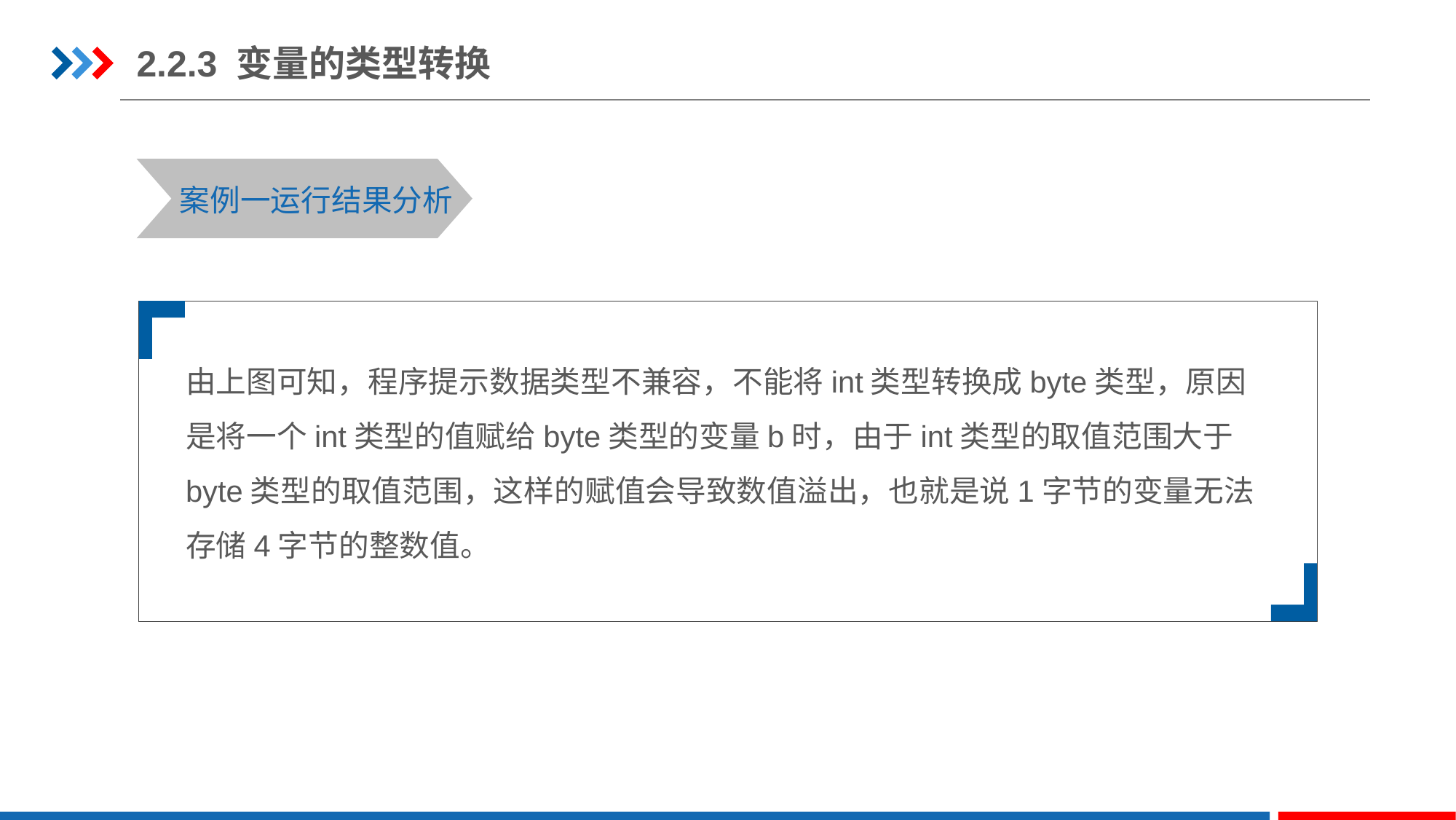

2.2.3 变量的类型转换

案例一运行结果分析

由上图可知，程序提示数据类型不兼容，不能将int类型转换成byte类型，原因是将一个int类型的值赋给byte类型的变量b时，由于int类型的取值范围大于byte类型的取值范围，这样的赋值会导致数值溢出，也就是说1字节的变量无法存储4字节的整数值。